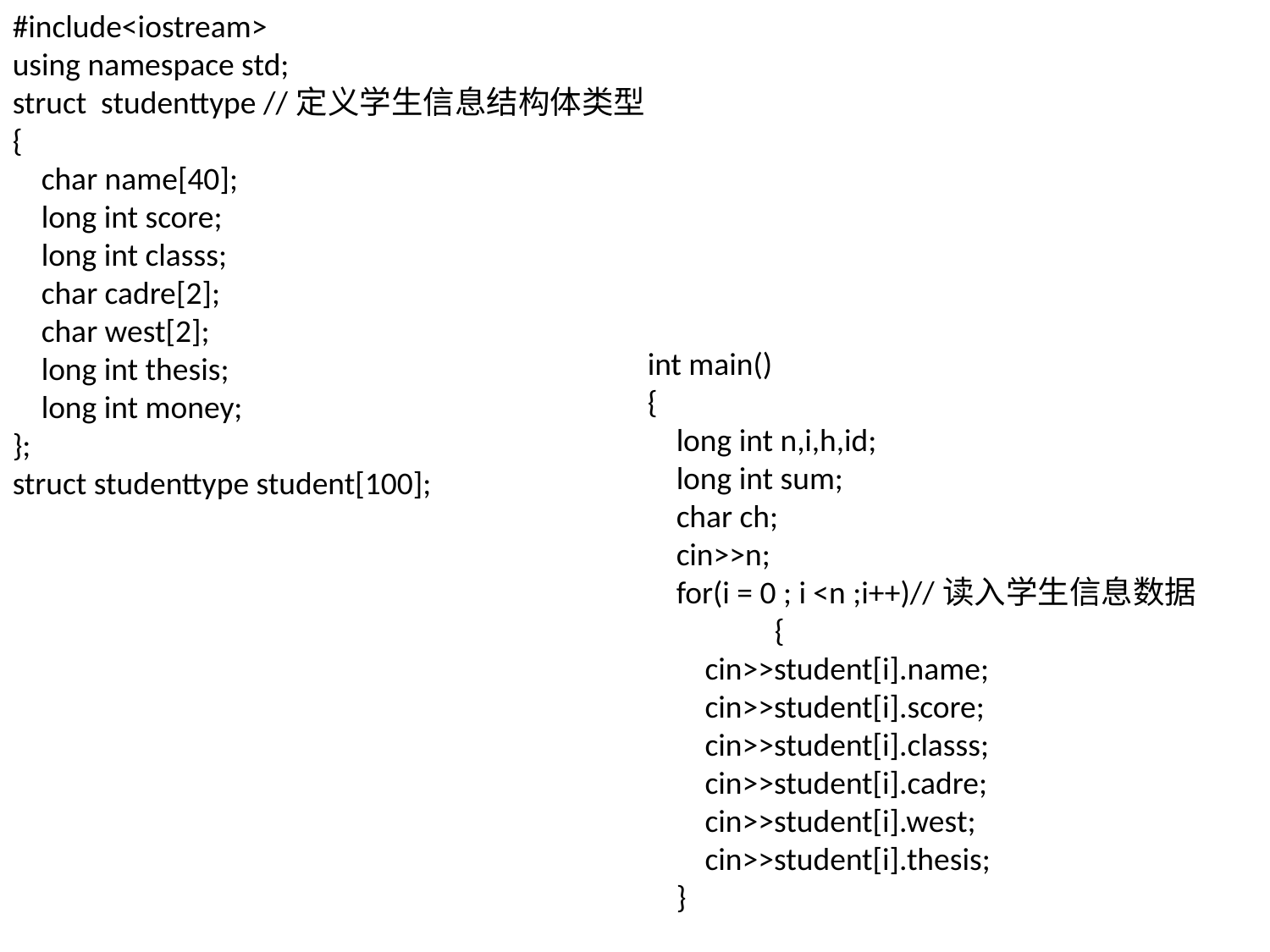

#include<iostream>
using namespace std;
struct  studenttype //定义学生信息结构体类型
{
    char name[40];
    long int score;
    long int classs;
    char cadre[2];
    char west[2];
    long int thesis;
    long int money;
};
struct studenttype student[100];
int main()
{
    long int n,i,h,id;
    long int sum;
    char ch;
    cin>>n;
    for(i = 0 ; i <n ;i++)//读入学生信息数据
	{
        cin>>student[i].name;
        cin>>student[i].score;
        cin>>student[i].classs;
        cin>>student[i].cadre;
        cin>>student[i].west;
        cin>>student[i].thesis;
    }